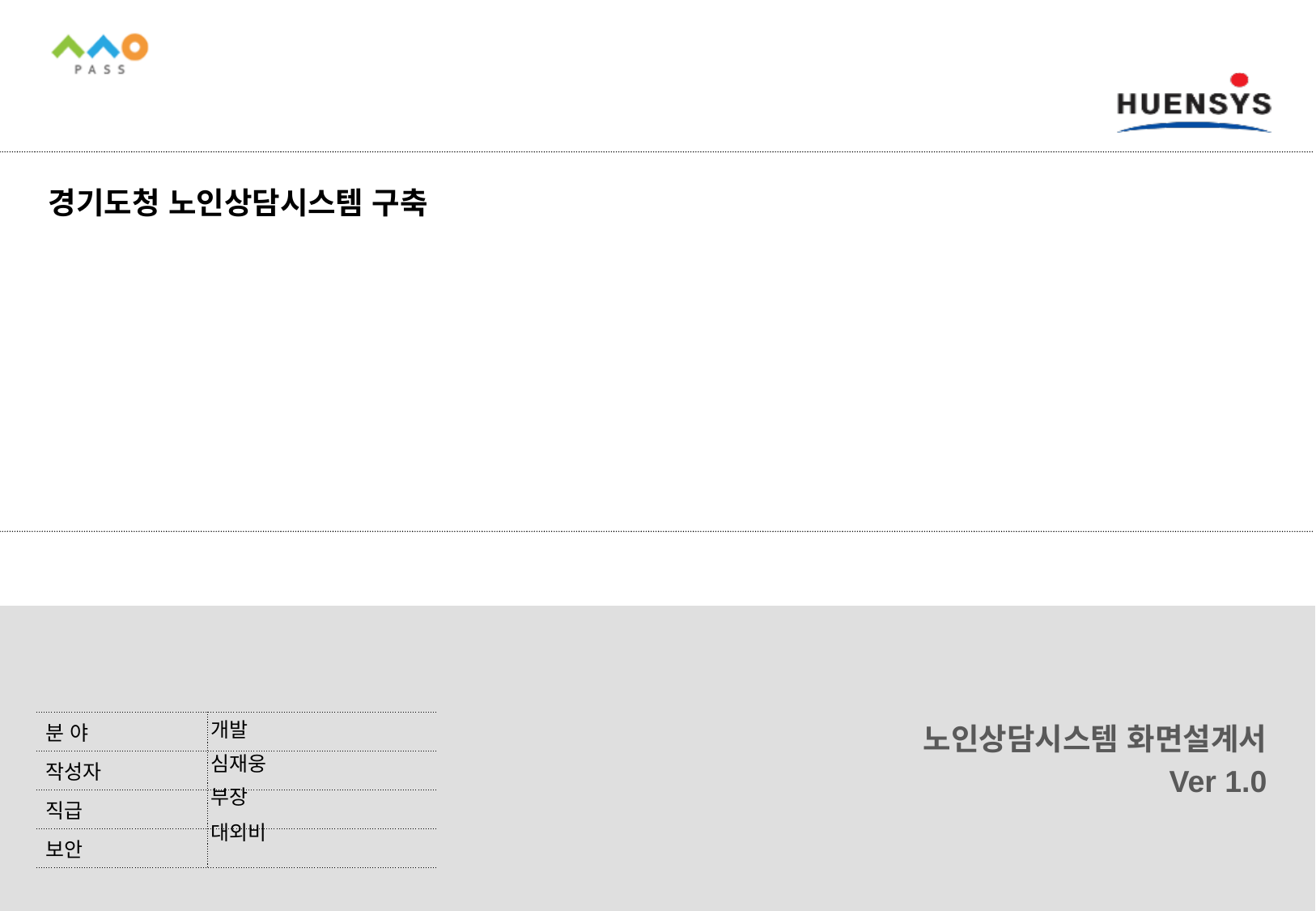

경기도청 노인상담시스템 구축
노인상담시스템 화면설계서
Ver 1.0
개발
심재웅
부장
대외비